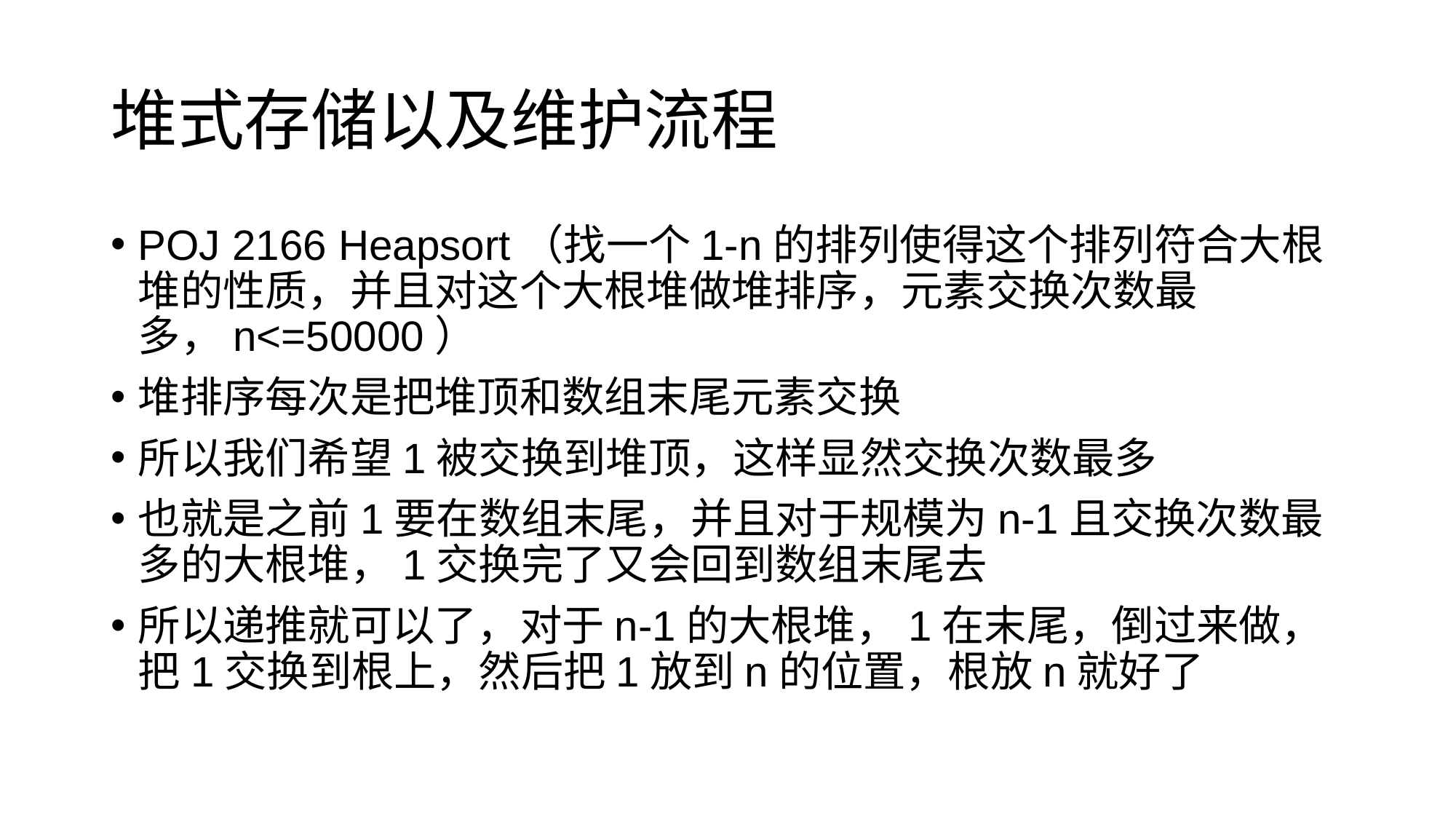

# 堆式存储以及维护流程
POJ 2166 Heapsort（找一个1-n的排列使得这个排列符合大根堆的性质，并且对这个大根堆做堆排序，元素交换次数最多，n<=50000）
堆排序每次是把堆顶和数组末尾元素交换
所以我们希望1被交换到堆顶，这样显然交换次数最多
也就是之前1要在数组末尾，并且对于规模为n-1且交换次数最多的大根堆，1交换完了又会回到数组末尾去
所以递推就可以了，对于n-1的大根堆，1在末尾，倒过来做，把1交换到根上，然后把1放到n的位置，根放n就好了